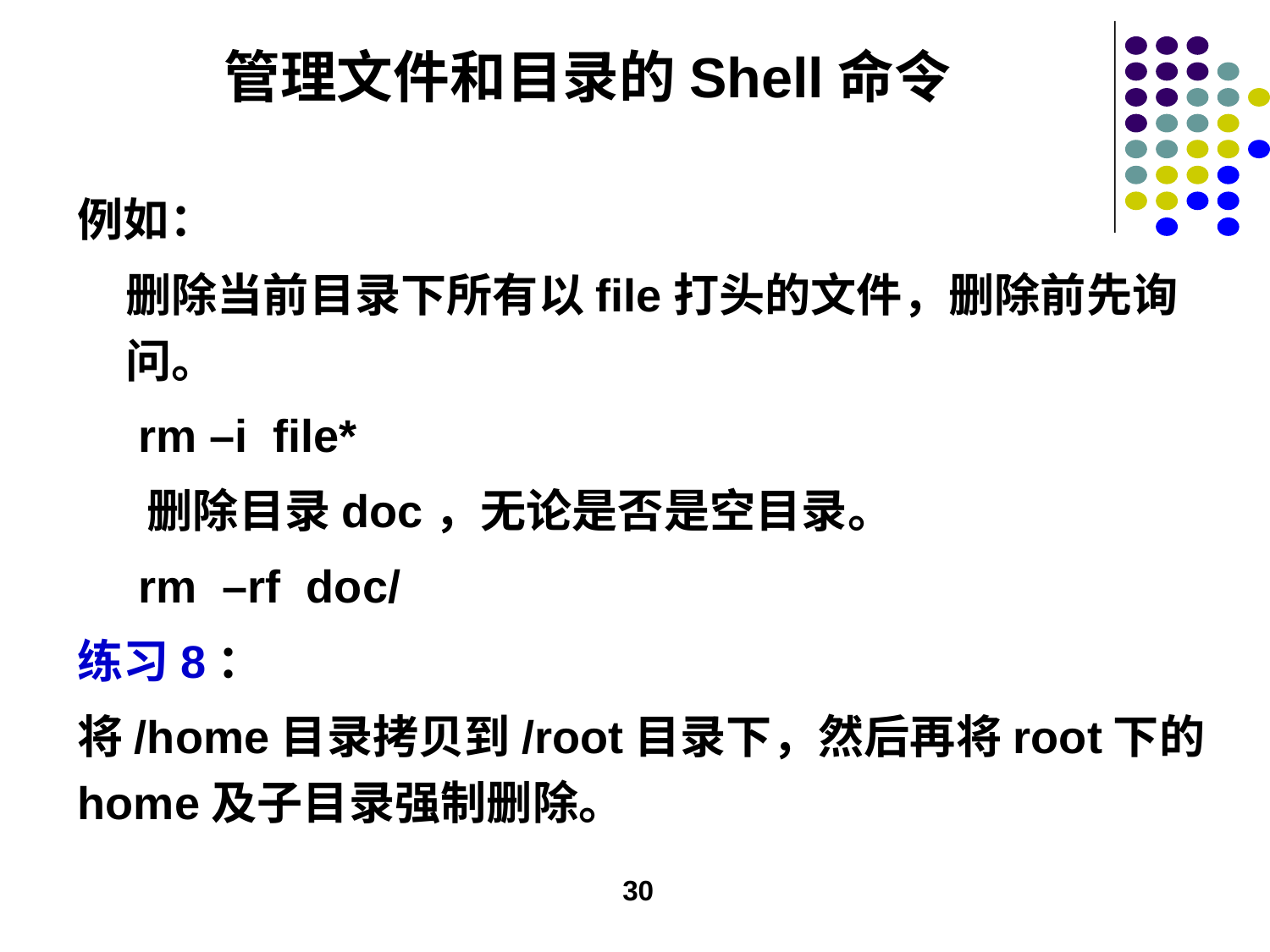

# 管理文件和目录的Shell命令
例如：
删除当前目录下所有以file打头的文件，删除前先询问。
 rm –i  file*
 删除目录doc，无论是否是空目录。
 rm  –rf  doc/
练习8：
将/home目录拷贝到/root目录下，然后再将root下的home及子目录强制删除。
30